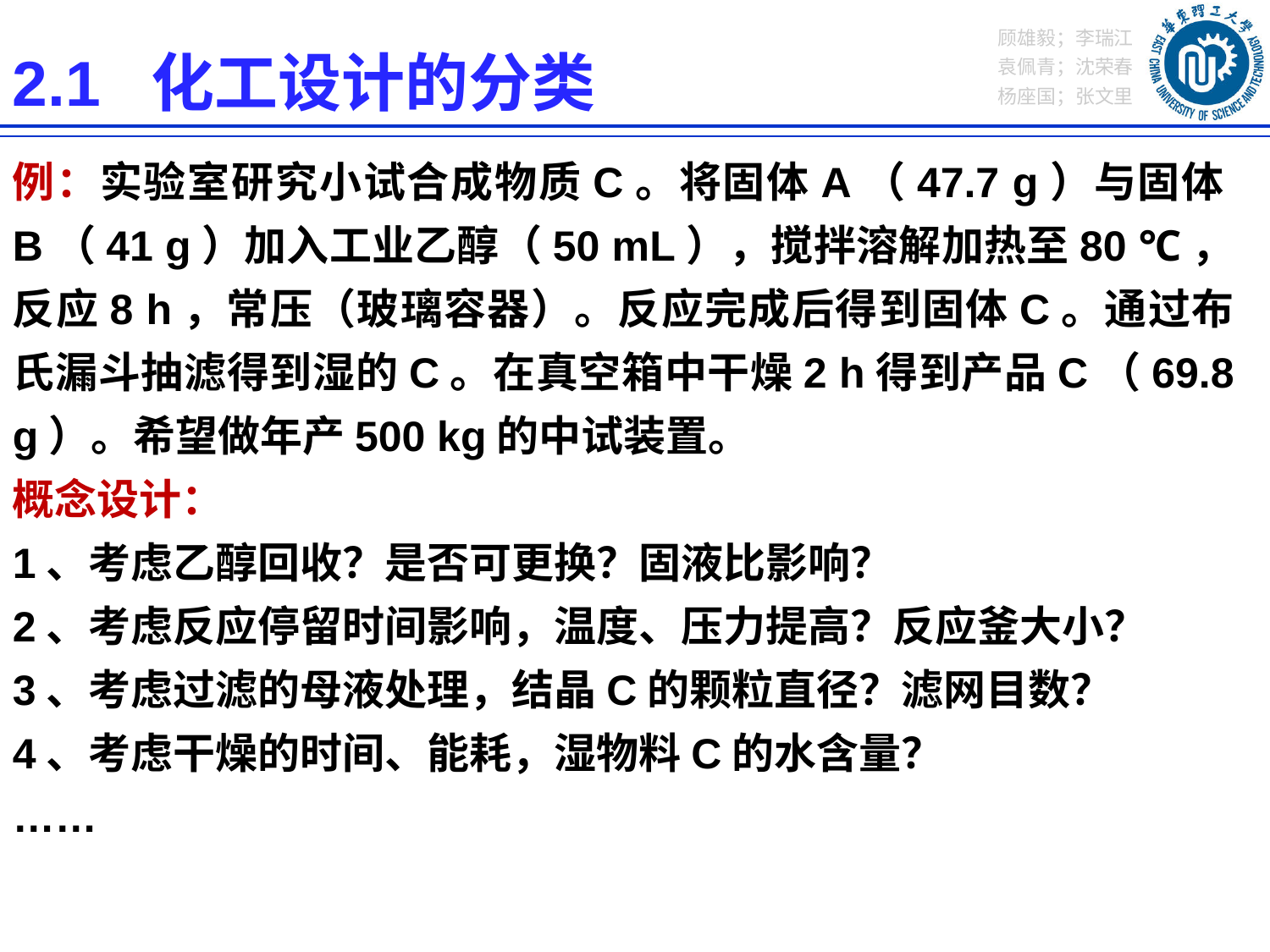

2.1  化工设计的分类
例：实验室研究小试合成物质C。将固体A（47.7 g）与固体B（41 g）加入工业乙醇（50 mL），搅拌溶解加热至80 ℃，反应8 h，常压（玻璃容器）。反应完成后得到固体C。通过布氏漏斗抽滤得到湿的C。在真空箱中干燥2 h得到产品C（69.8 g）。希望做年产500 kg的中试装置。
概念设计：
1、考虑乙醇回收？是否可更换？固液比影响？
2、考虑反应停留时间影响，温度、压力提高？反应釜大小？
3、考虑过滤的母液处理，结晶C的颗粒直径？滤网目数？
4、考虑干燥的时间、能耗，湿物料C的水含量？
……